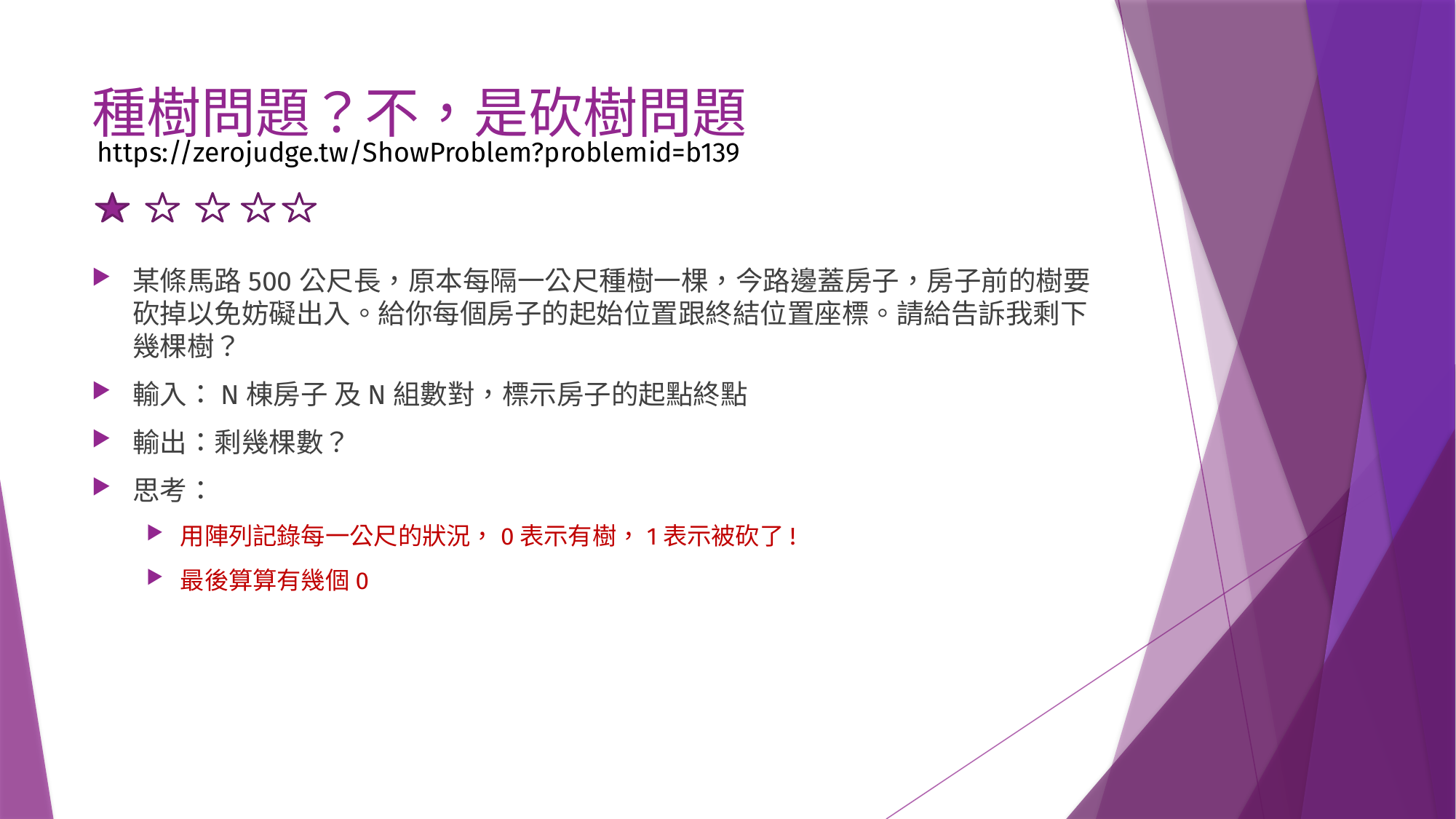

# 種樹問題？不，是砍樹問題
https://zerojudge.tw/ShowProblem?problemid=b139

某條馬路500公尺長，原本每隔一公尺種樹一棵，今路邊蓋房子，房子前的樹要砍掉以免妨礙出入。給你每個房子的起始位置跟終結位置座標。請給告訴我剩下幾棵樹？
輸入：N棟房子 及N組數對，標示房子的起點終點
輸出：剩幾棵數？
思考：
用陣列記錄每一公尺的狀況，0表示有樹，1表示被砍了!
最後算算有幾個0